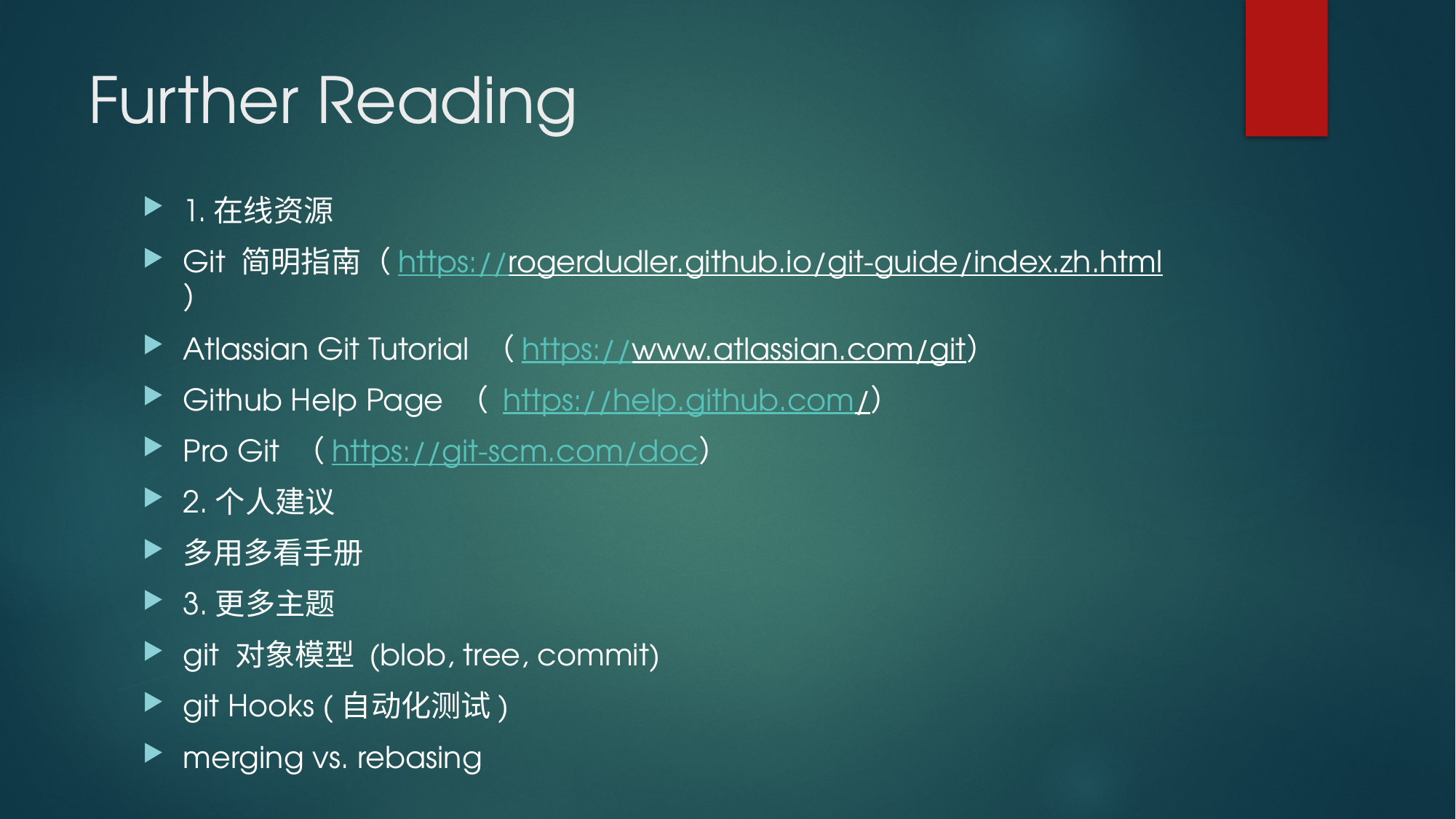

# Further Reading
1.在线资源
Git 简明指南（https://rogerdudler.github.io/git-guide/index.zh.html）
Atlassian Git Tutorial （https://www.atlassian.com/git）
Github Help Page （ https://help.github.com/）
Pro Git （https://git-scm.com/doc）
2.个人建议
多用多看手册
3.更多主题
git 对象模型 (blob, tree, commit)
git Hooks (自动化测试)
merging vs. rebasing